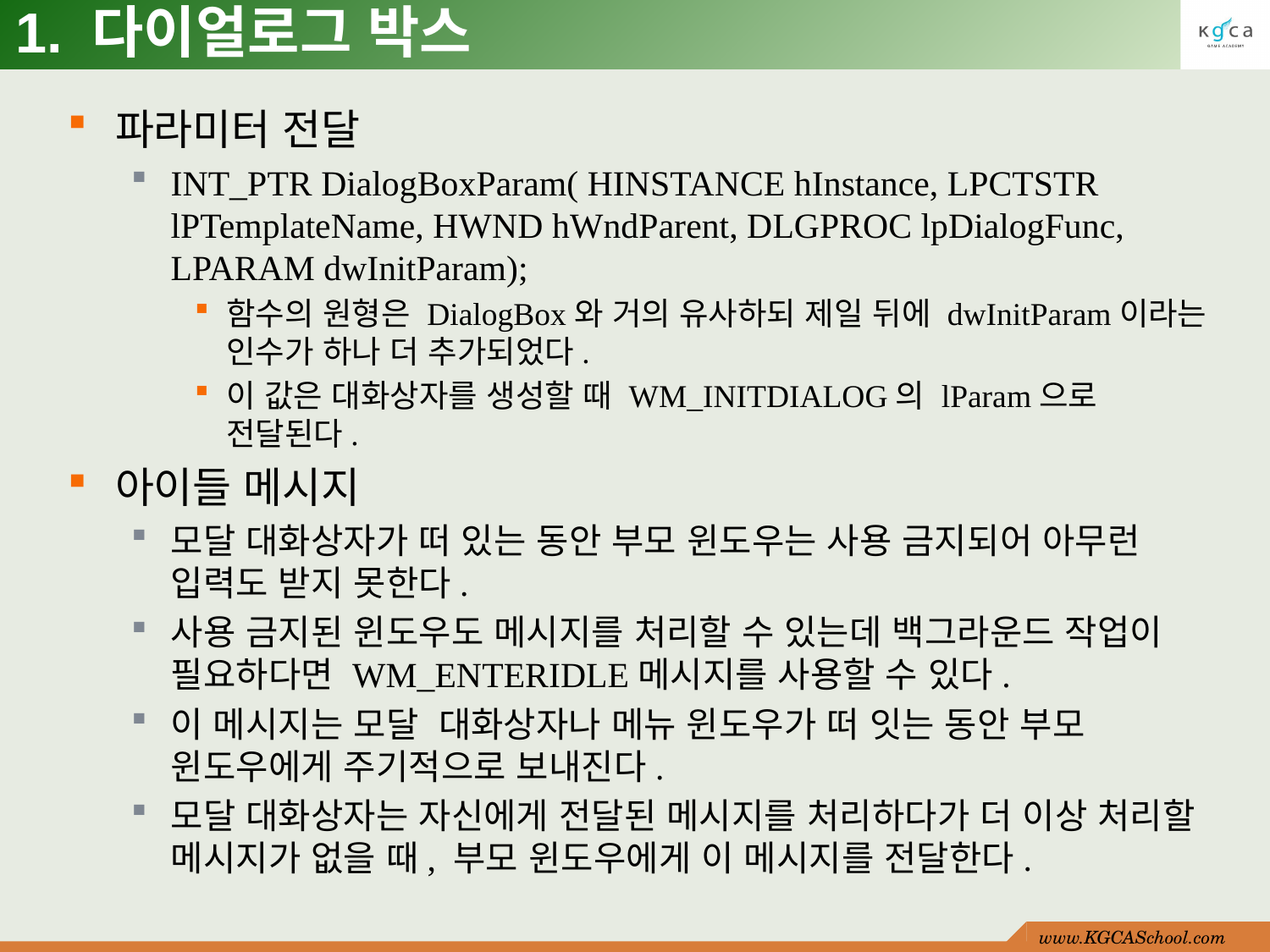

# 1. 다이얼로그 박스
파라미터 전달
INT_PTR DialogBoxParam( HINSTANCE hInstance, LPCTSTR lPTemplateName, HWND hWndParent, DLGPROC lpDialogFunc, LPARAM dwInitParam);
함수의 원형은 DialogBox와 거의 유사하되 제일 뒤에 dwInitParam이라는 인수가 하나 더 추가되었다.
이 값은 대화상자를 생성할 때 WM_INITDIALOG의 lParam으로 전달된다.
아이들 메시지
모달 대화상자가 떠 있는 동안 부모 윈도우는 사용 금지되어 아무런 입력도 받지 못한다.
사용 금지된 윈도우도 메시지를 처리할 수 있는데 백그라운드 작업이 필요하다면 WM_ENTERIDLE메시지를 사용할 수 있다.
이 메시지는 모달  대화상자나 메뉴 윈도우가 떠 잇는 동안 부모 윈도우에게 주기적으로 보내진다.
모달 대화상자는 자신에게 전달된 메시지를 처리하다가 더 이상 처리할 메시지가 없을 때, 부모 윈도우에게 이 메시지를 전달한다.